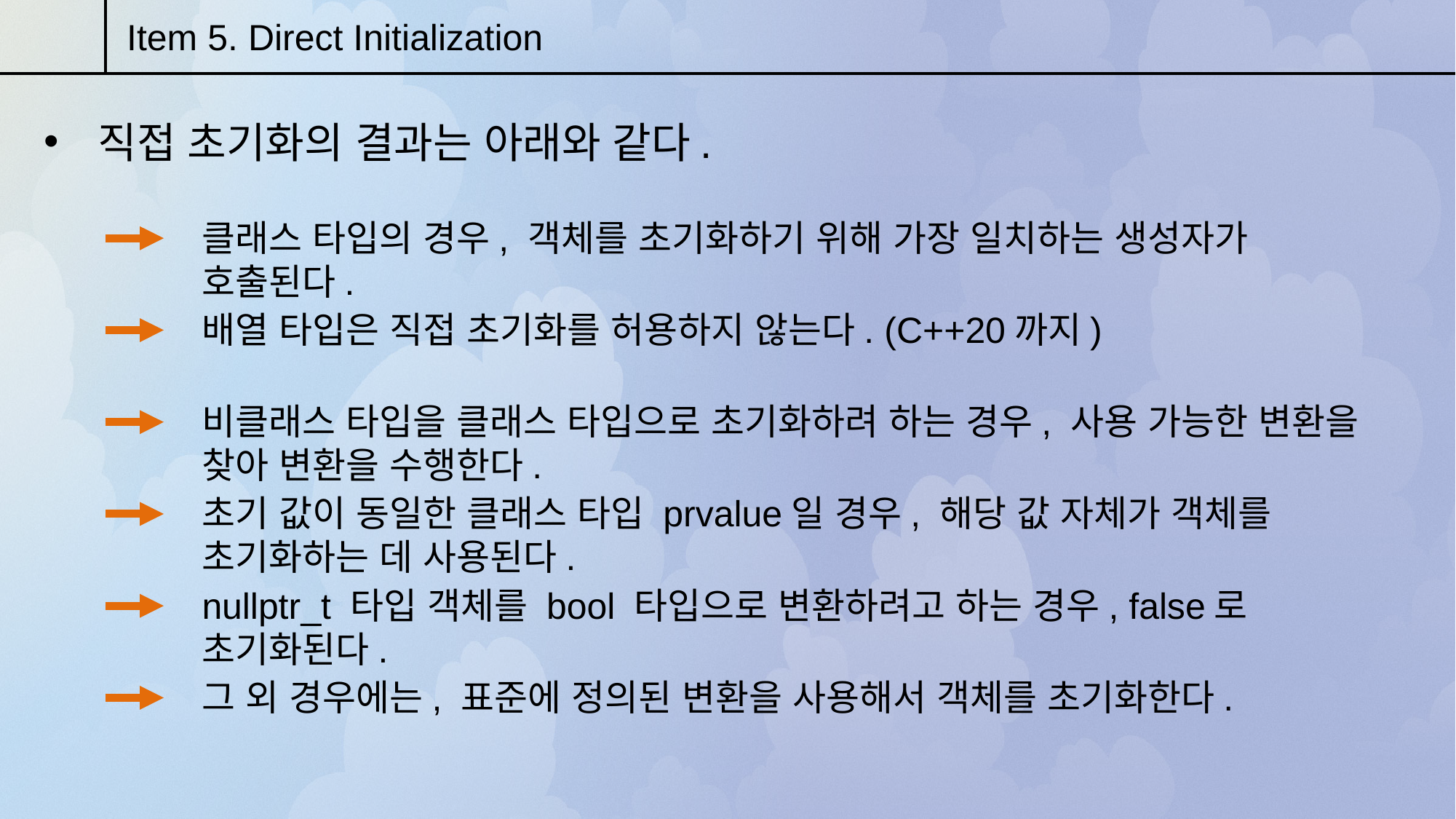

Item 5. Direct Initialization
 직접 초기화의 결과는 아래와 같다.
클래스 타입의 경우, 객체를 초기화하기 위해 가장 일치하는 생성자가 호출된다.
배열 타입은 직접 초기화를 허용하지 않는다. (C++20까지)
비클래스 타입을 클래스 타입으로 초기화하려 하는 경우, 사용 가능한 변환을 찾아 변환을 수행한다.
초기 값이 동일한 클래스 타입 prvalue일 경우, 해당 값 자체가 객체를 초기화하는 데 사용된다.
nullptr_t 타입 객체를 bool 타입으로 변환하려고 하는 경우, false로 초기화된다.
그 외 경우에는, 표준에 정의된 변환을 사용해서 객체를 초기화한다.